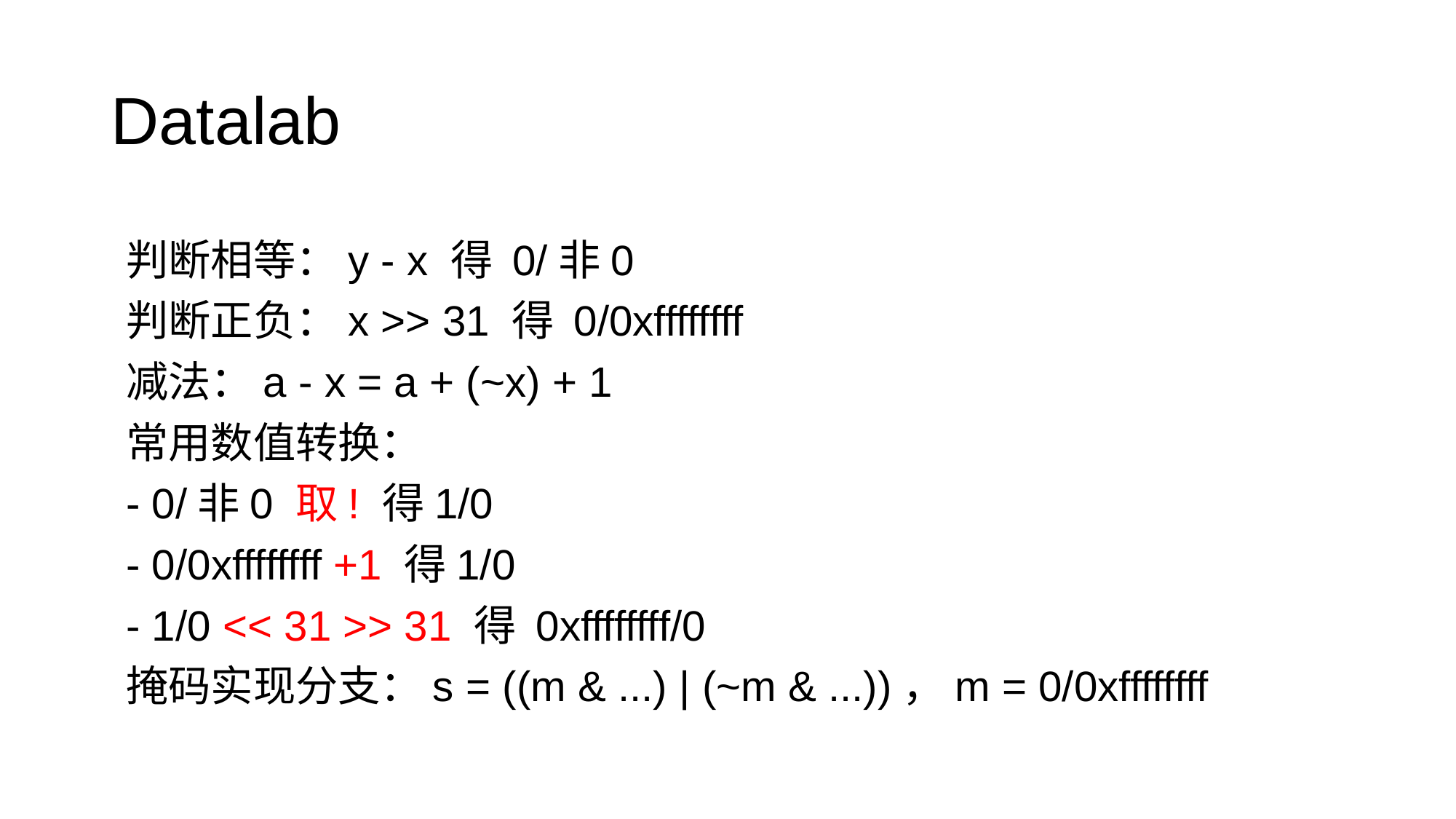

# Datalab

判断相等：y - x 得 0/非0
判断正负：x >> 31 得 0/0xffffffff
减法：a - x = a + (~x) + 1
常用数值转换：
- 0/非0 取! 得1/0
- 0/0xffffffff +1 得1/0
- 1/0 << 31 >> 31 得 0xffffffff/0
掩码实现分支：s = ((m & ...) | (~m & ...))，m = 0/0xffffffff